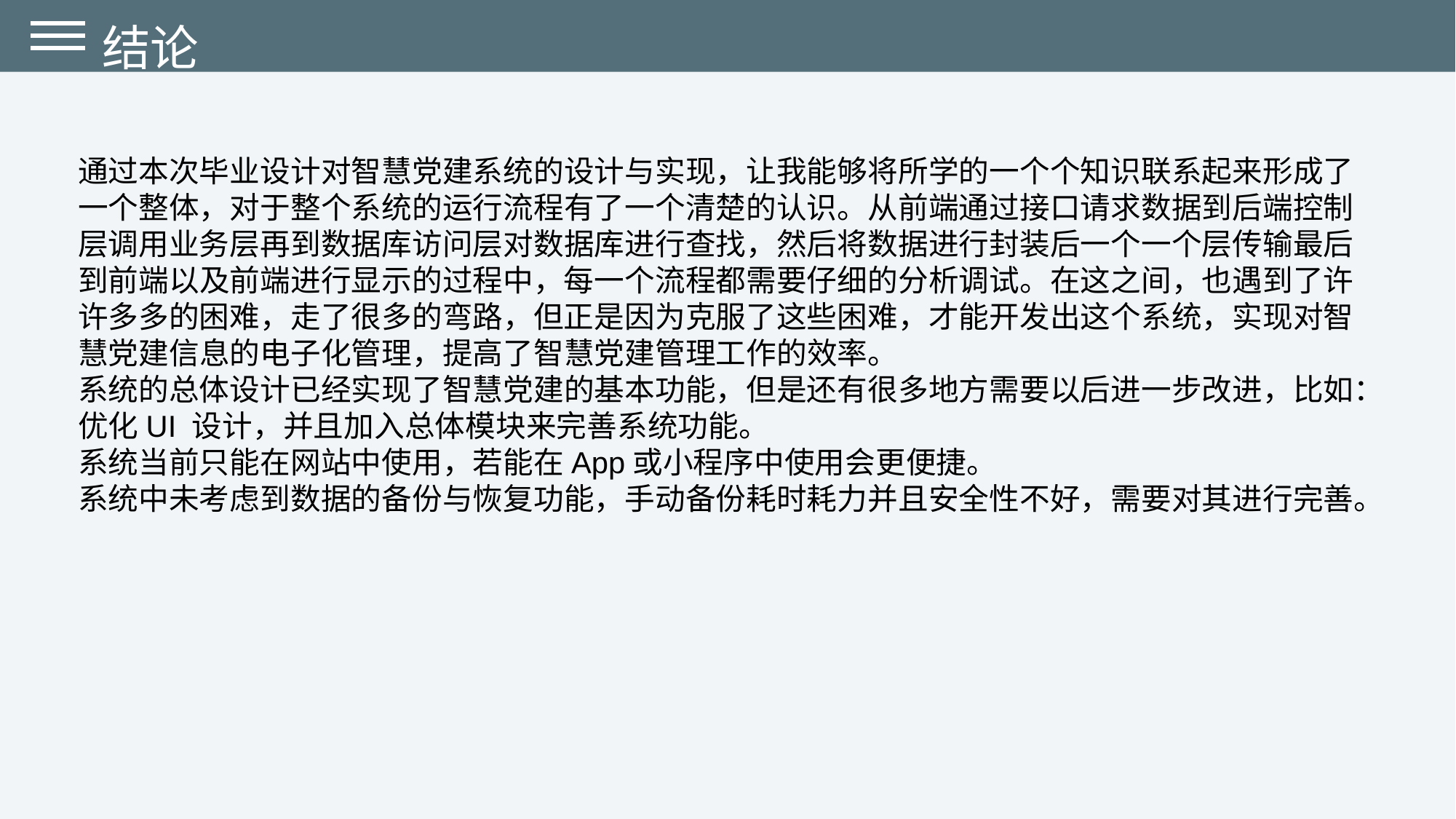

结论

通过本次毕业设计对智慧党建系统的设计与实现，让我能够将所学的一个个知识联系起来形成了一个整体，对于整个系统的运行流程有了一个清楚的认识。从前端通过接口请求数据到后端控制层调用业务层再到数据库访问层对数据库进行查找，然后将数据进行封装后一个一个层传输最后到前端以及前端进行显示的过程中，每一个流程都需要仔细的分析调试。在这之间，也遇到了许许多多的困难，走了很多的弯路，但正是因为克服了这些困难，才能开发出这个系统，实现对智慧党建信息的电子化管理，提高了智慧党建管理工作的效率。
系统的总体设计已经实现了智慧党建的基本功能，但是还有很多地方需要以后进一步改进，比如：
优化UI 设计，并且加入总体模块来完善系统功能。
系统当前只能在网站中使用，若能在App或小程序中使用会更便捷。
系统中未考虑到数据的备份与恢复功能，手动备份耗时耗力并且安全性不好，需要对其进行完善。